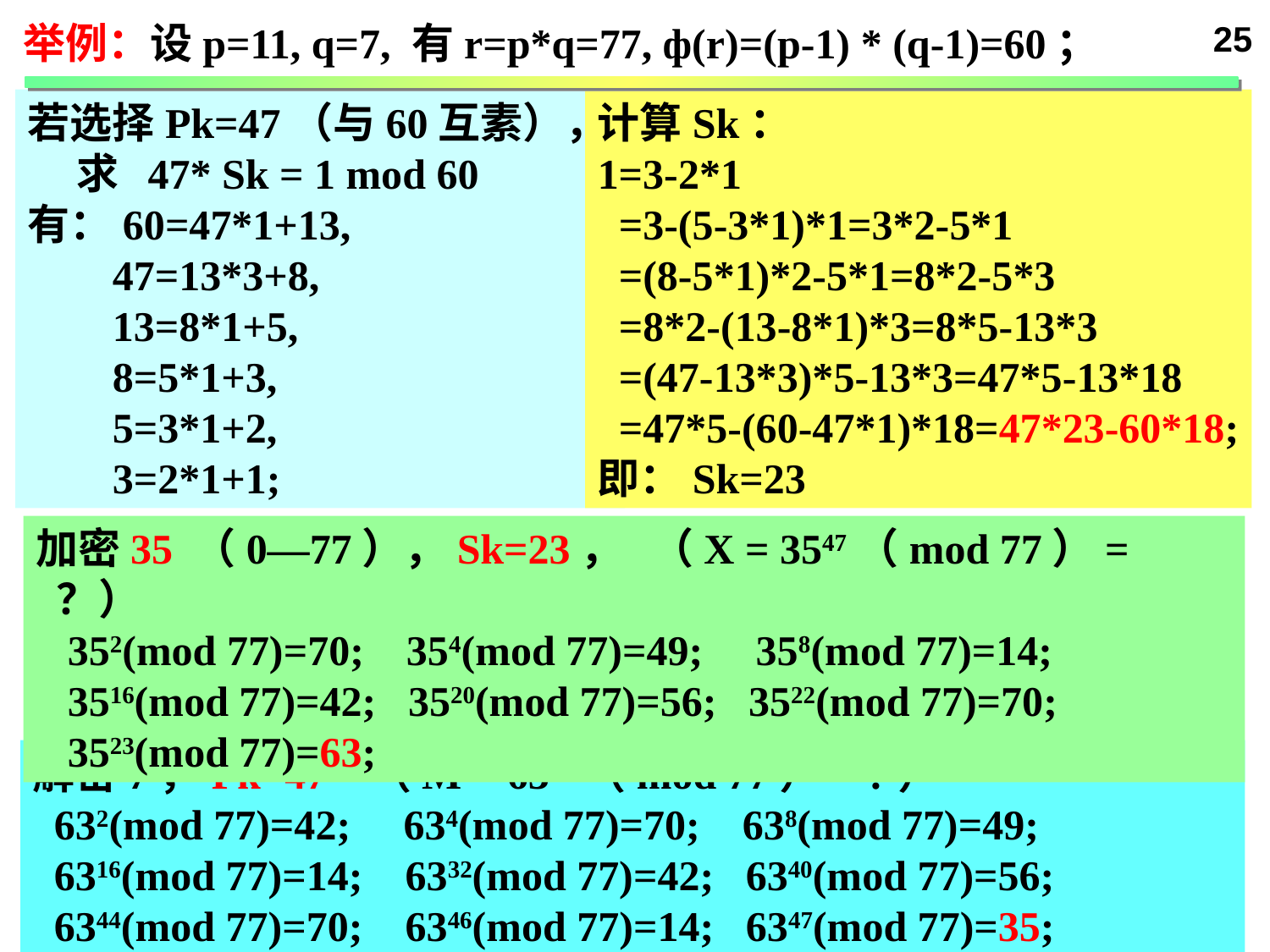

25
举例：设p=11, q=7, 有r=p*q=77, ф(r)=(p-1) * (q-1)=60；

若选择Pk=47（与60互素），
    求  47* Sk = 1 mod 60
有：60=47*1+13,
        47=13*3+8,
        13=8*1+5,
        8=5*1+3,
        5=3*1+2,
        3=2*1+1;
计算Sk：
1=3-2*1
  =3-(5-3*1)*1=3*2-5*1
  =(8-5*1)*2-5*1=8*2-5*3
  =8*2-(13-8*1)*3=8*5-13*3
  =(47-13*3)*5-13*3=47*5-13*18
  =47*5-(60-47*1)*18=47*23-60*18;
即：Sk=23
加密35 （0—77），Sk=23，   （X = 3547（mod 77）= ？）
   352(mod 77)=70;    354(mod 77)=49;     358(mod 77)=14;
   3516(mod 77)=42;   3520(mod 77)=56;   3522(mod 77)=70;
   3523(mod 77)=63;
解密7，Pk=47   （M = 6347（mod 77）= ?）
  632(mod 77)=42;     634(mod 77)=70;    638(mod 77)=49;
  6316(mod 77)=14;    6332(mod 77)=42;   6340(mod 77)=56;
  6344(mod 77)=70;    6346(mod 77)=14;   6347(mod 77)=35;